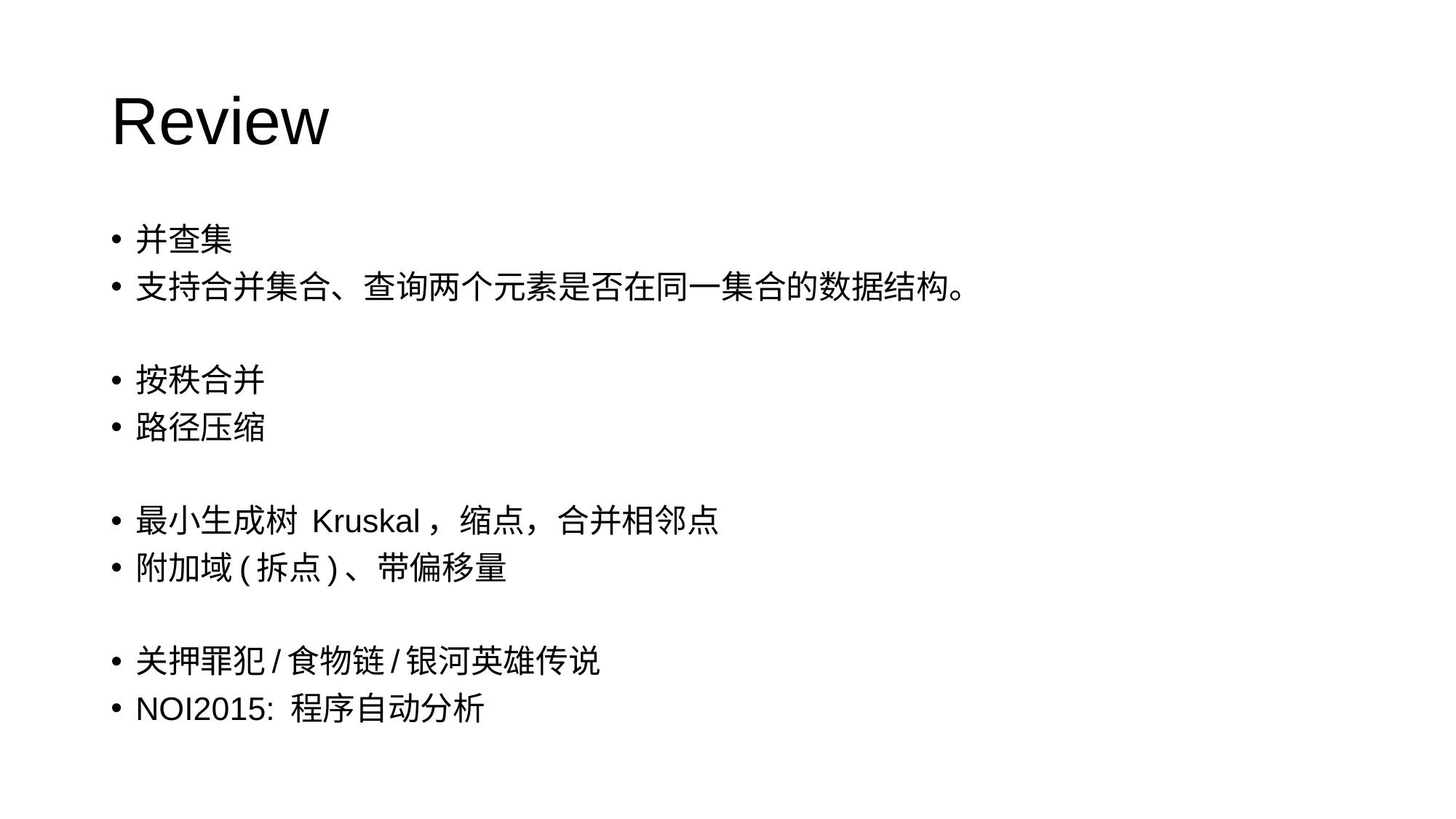

# Review
并查集
支持合并集合、查询两个元素是否在同一集合的数据结构。

按秩合并
路径压缩

最小生成树 Kruskal，缩点，合并相邻点
附加域(拆点)、带偏移量

关押罪犯/食物链/银河英雄传说
NOI2015: 程序自动分析